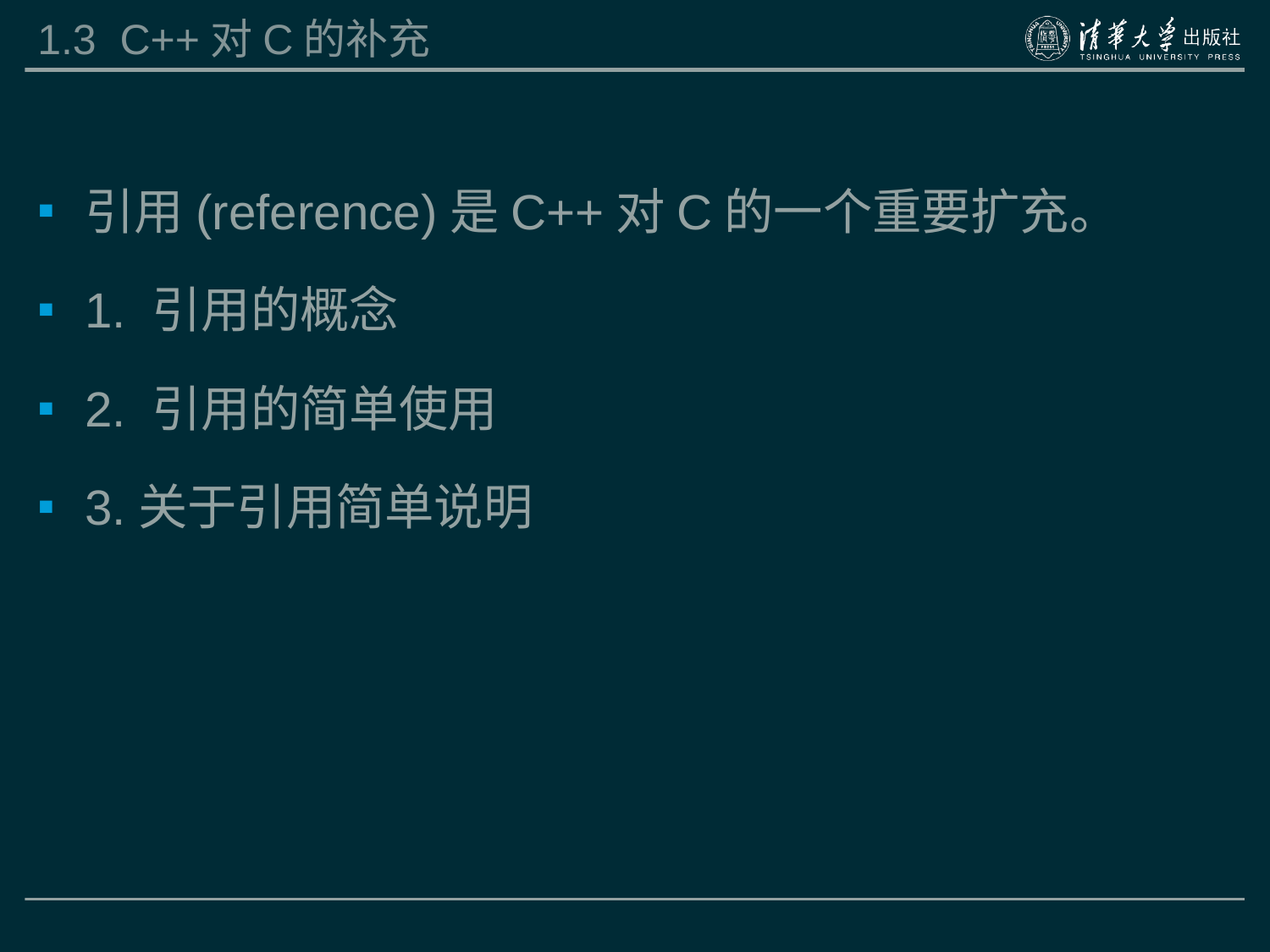

# 1.3  C++对C的补充

引用(reference)是C++对C的一个重要扩充。
1. 引用的概念
2. 引用的简单使用
3.关于引用简单说明